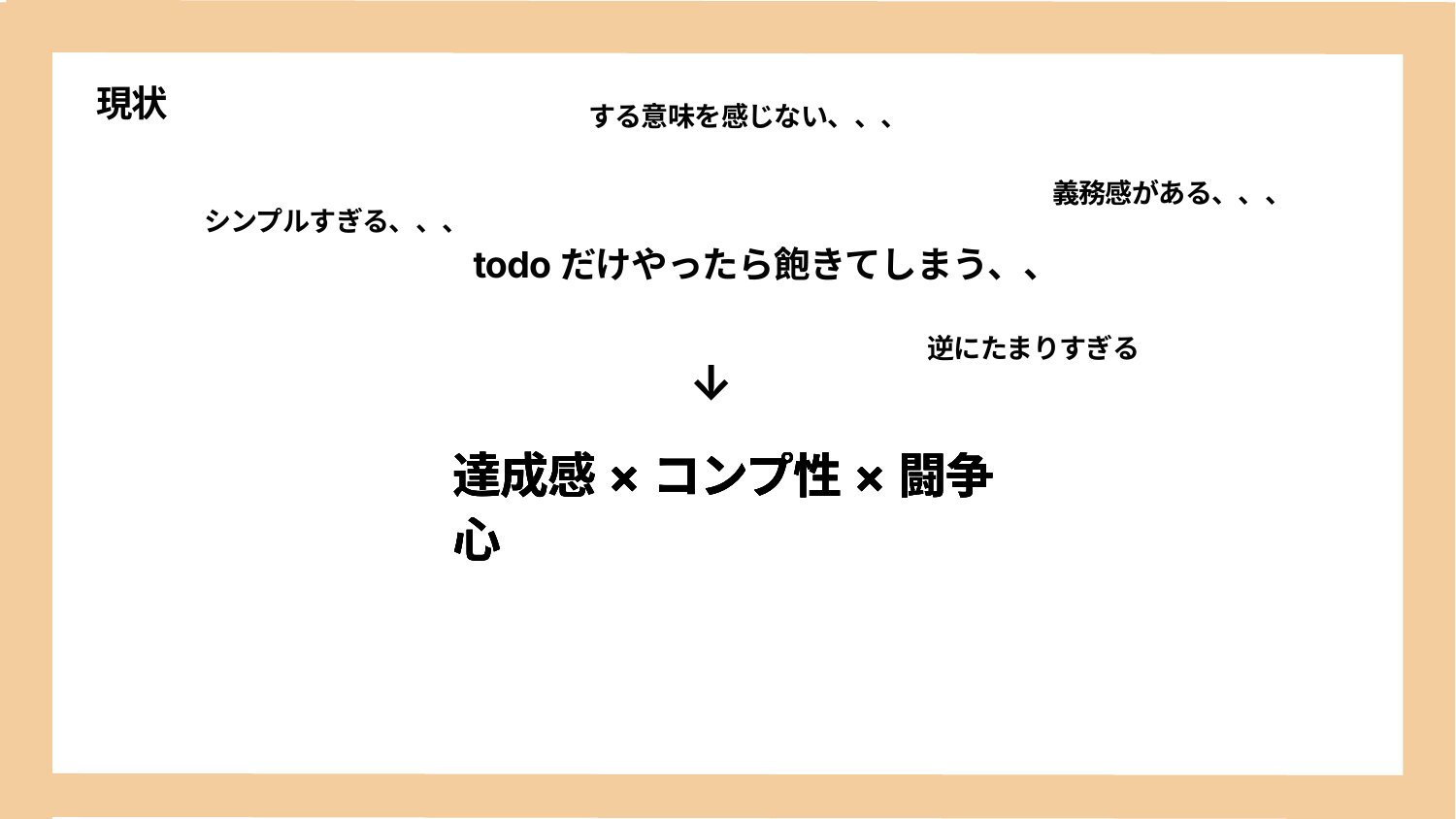

現状

する意味を感じない、、、
義務感がある、、、
シンプルすぎる、、、
todoだけやったら飽きてしまう、、
逆にたまりすぎる
↓
達成感×コンプ性×闘争心
達成感×コンプ性×闘争心
達成感×コンプ性×闘争心
達成感×コンプ性×闘争心